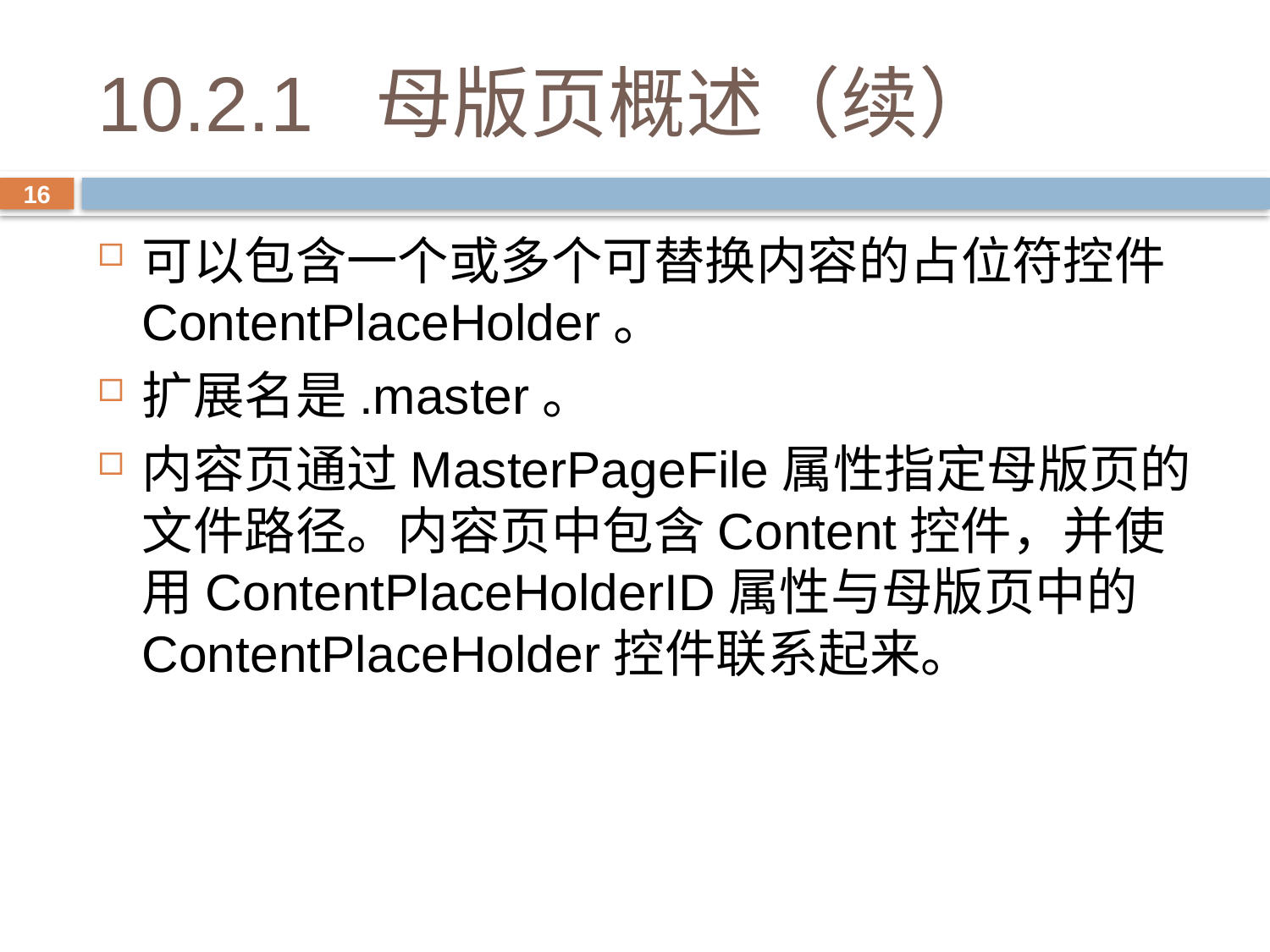

# 10.2.1  母版页概述（续）
16
可以包含一个或多个可替换内容的占位符控件ContentPlaceHolder。
扩展名是.master。
内容页通过MasterPageFile属性指定母版页的文件路径。内容页中包含Content控件，并使用ContentPlaceHolderID属性与母版页中的ContentPlaceHolder控件联系起来。